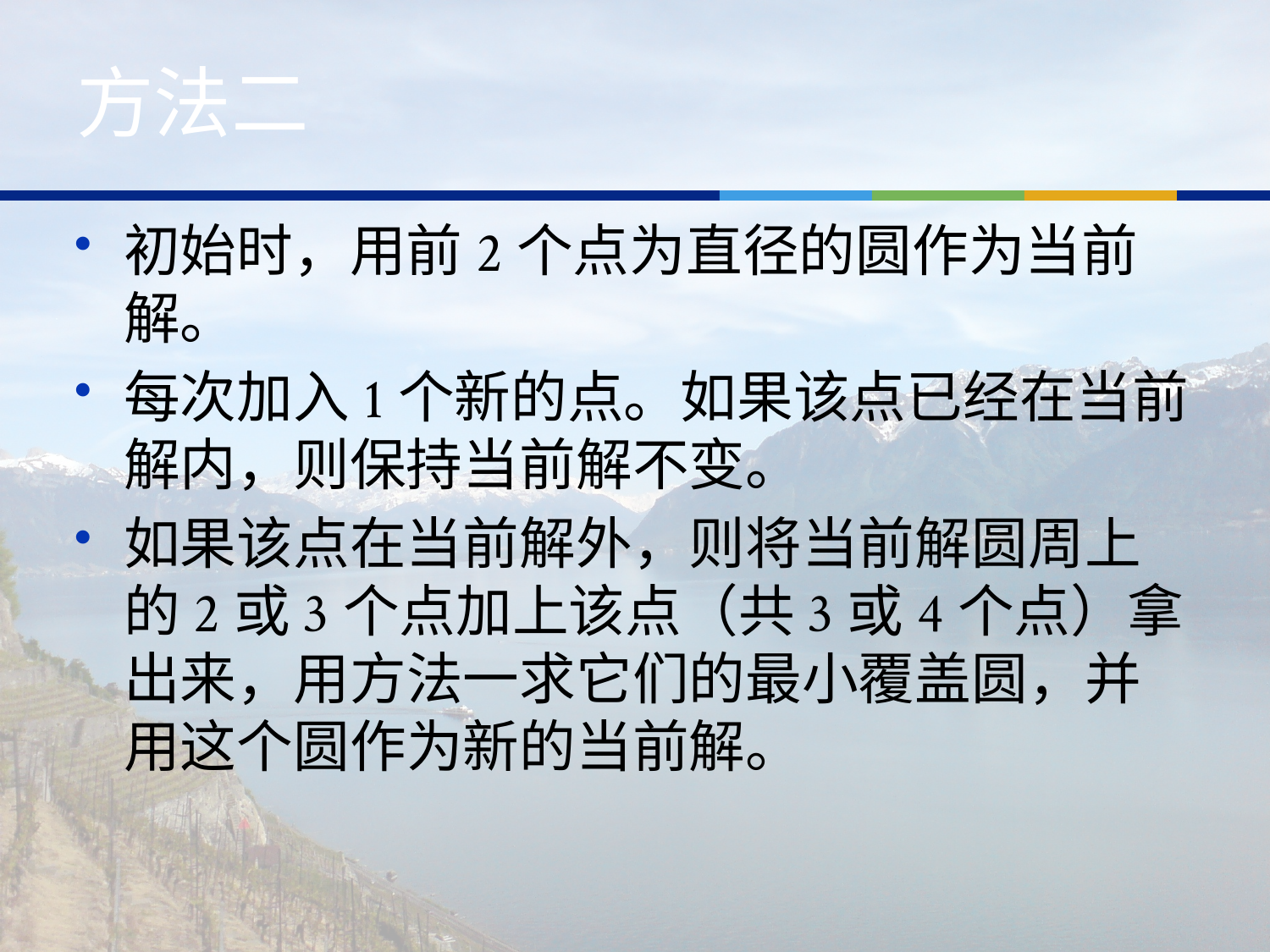

# 方法二
初始时，用前2个点为直径的圆作为当前解。
每次加入1个新的点。如果该点已经在当前解内，则保持当前解不变。
如果该点在当前解外，则将当前解圆周上的2或3个点加上该点（共3或4个点）拿出来，用方法一求它们的最小覆盖圆，并用这个圆作为新的当前解。